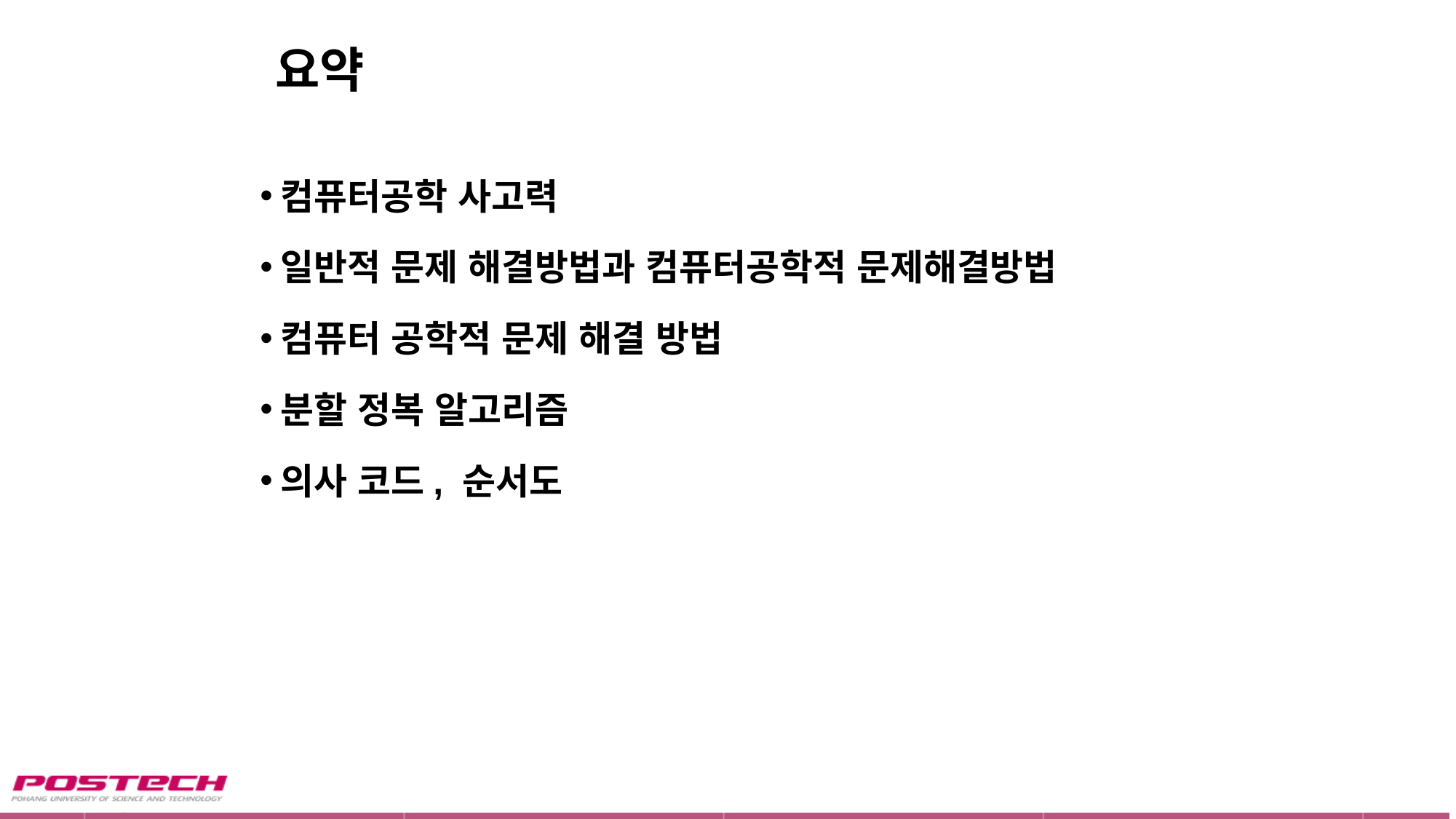

# 요약
컴퓨터공학 사고력
일반적 문제 해결방법과 컴퓨터공학적 문제해결방법
컴퓨터 공학적 문제 해결 방법
분할 정복 알고리즘
의사 코드, 순서도